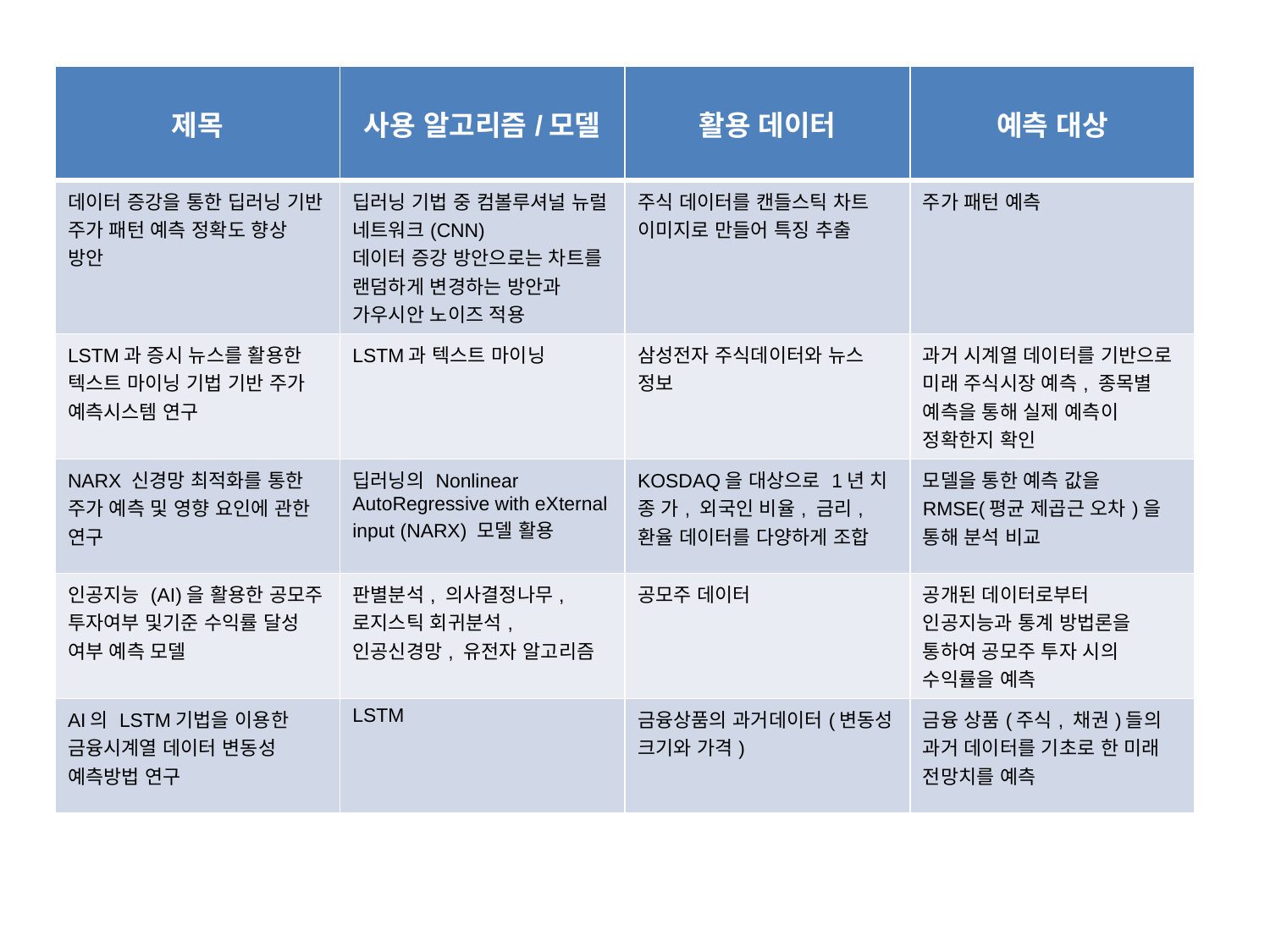

| 제목 | 사용 알고리즘/모델 | 활용 데이터 | 예측 대상 |
| --- | --- | --- | --- |
| 데이터 증강을 통한 딥러닝 기반 주가 패턴 예측 정확도 향상 방안 | 딥러닝 기법 중 컴볼루셔널 뉴럴 네트워크(CNN) 데이터 증강 방안으로는 차트를 랜덤하게 변경하는 방안과 가우시안 노이즈 적용 | 주식 데이터를 캔들스틱 차트 이미지로 만들어 특징 추출 | 주가 패턴 예측 |
| LSTM과 증시 뉴스를 활용한 텍스트 마이닝 기법 기반 주가 예측시스템 연구 | LSTM과 텍스트 마이닝 | 삼성전자 주식데이터와 뉴스 정보 | 과거 시계열 데이터를 기반으로 미래 주식시장 예측, 종목별 예측을 통해 실제 예측이 정확한지 확인 |
| NARX 신경망 최적화를 통한 주가 예측 및 영향 요인에 관한 연구 | 딥러닝의 Nonlinear AutoRegressive with eXternal input (NARX) 모델 활용 | KOSDAQ을 대상으로 1년 치 종 가, 외국인 비율, 금리, 환율 데이터를 다양하게 조합 | 모델을 통한 예측 값을 RMSE(평균 제곱근 오차)을 통해 분석 비교 |
| 인공지능 (AI)을 활용한 공모주 투자여부 및기준 수익률 달성 여부 예측 모델 | 판별분석, 의사결정나무, 로지스틱 회귀분석, 인공신경망, 유전자 알고리즘 | 공모주 데이터 | 공개된 데이터로부터 인공지능과 통계 방법론을 통하여 공모주 투자 시의 수익률을 예측 |
| AI의 LSTM기법을 이용한 금융시계열 데이터 변동성 예측방법 연구 | LSTM | 금융상품의 과거데이터(변동성 크기와 가격) | 금융 상품(주식, 채권)들의 과거 데이터를 기초로 한 미래 전망치를 예측 |